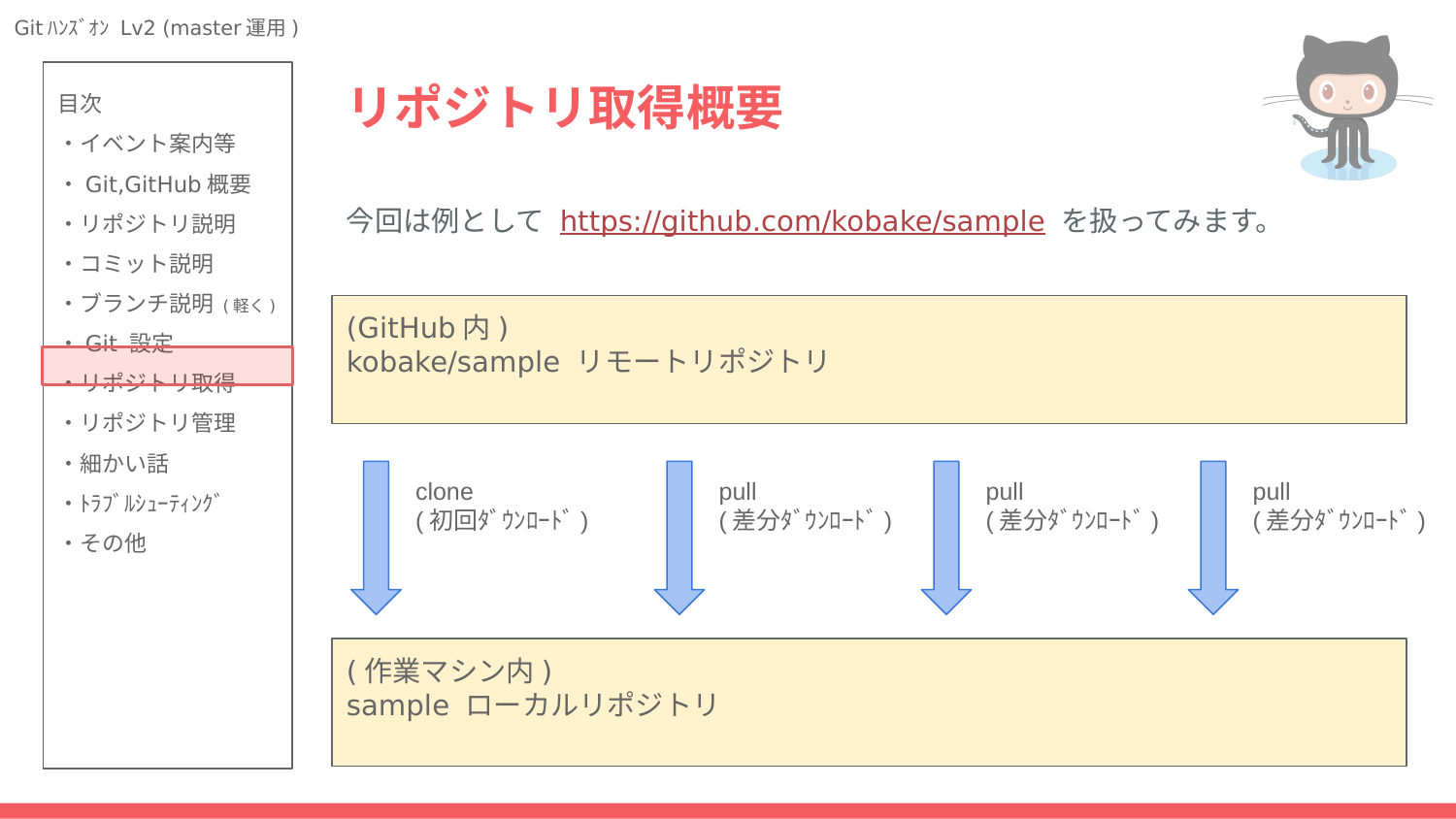

# リポジトリ取得概要
今回は例として https://github.com/kobake/sample を扱ってみます。
(GitHub内)
kobake/sample リモートリポジトリ

clone
(初回ﾀﾞｳﾝﾛｰﾄﾞ)
pull
(差分ﾀﾞｳﾝﾛｰﾄﾞ)
pull
(差分ﾀﾞｳﾝﾛｰﾄﾞ)
pull
(差分ﾀﾞｳﾝﾛｰﾄﾞ)

(作業マシン内)
sample ローカルリポジトリ